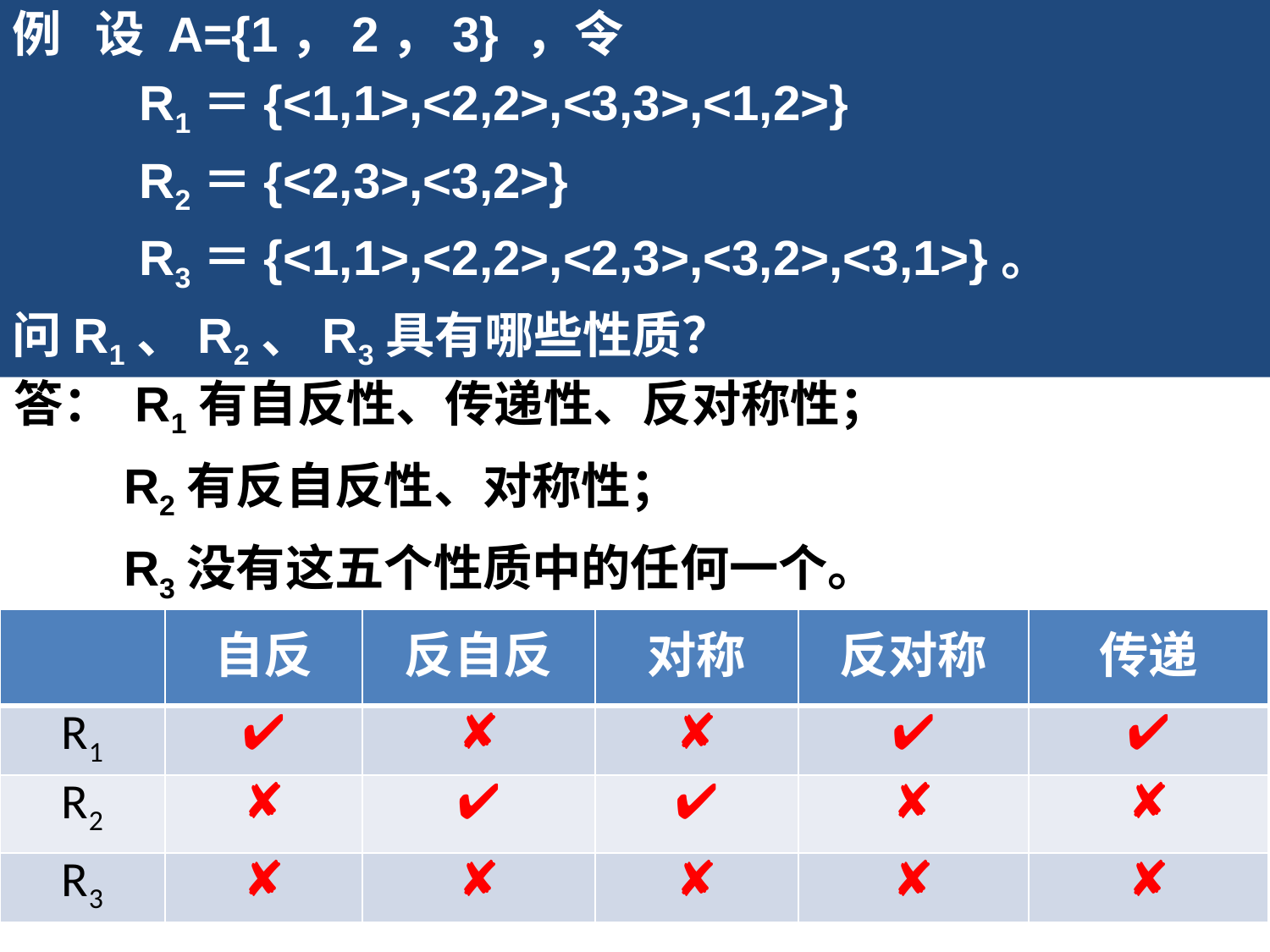

例   设 A={1，2，3} ，令
	R1＝{<1,1>,<2,2>,<3,3>,<1,2>}
	R2＝{<2,3>,<3,2>}
	R3＝{<1,1>,<2,2>,<2,3>,<3,2>,<3,1>}。
问R1、R2、R3具有哪些性质？
答： R1有自反性、传递性、反对称性；
        R2有反自反性、对称性；
        R3没有这五个性质中的任何一个。
|  | 自反 | 反自反 | 对称 | 反对称 | 传递 |
| --- | --- | --- | --- | --- | --- |
| R1 | ✔ | ✘ | ✘ | ✔ | ✔ |
| R2 | ✘ | ✔ | ✔ | ✘ | ✘ |
| R3 | ✘ | ✘ | ✘ | ✘ | ✘ |